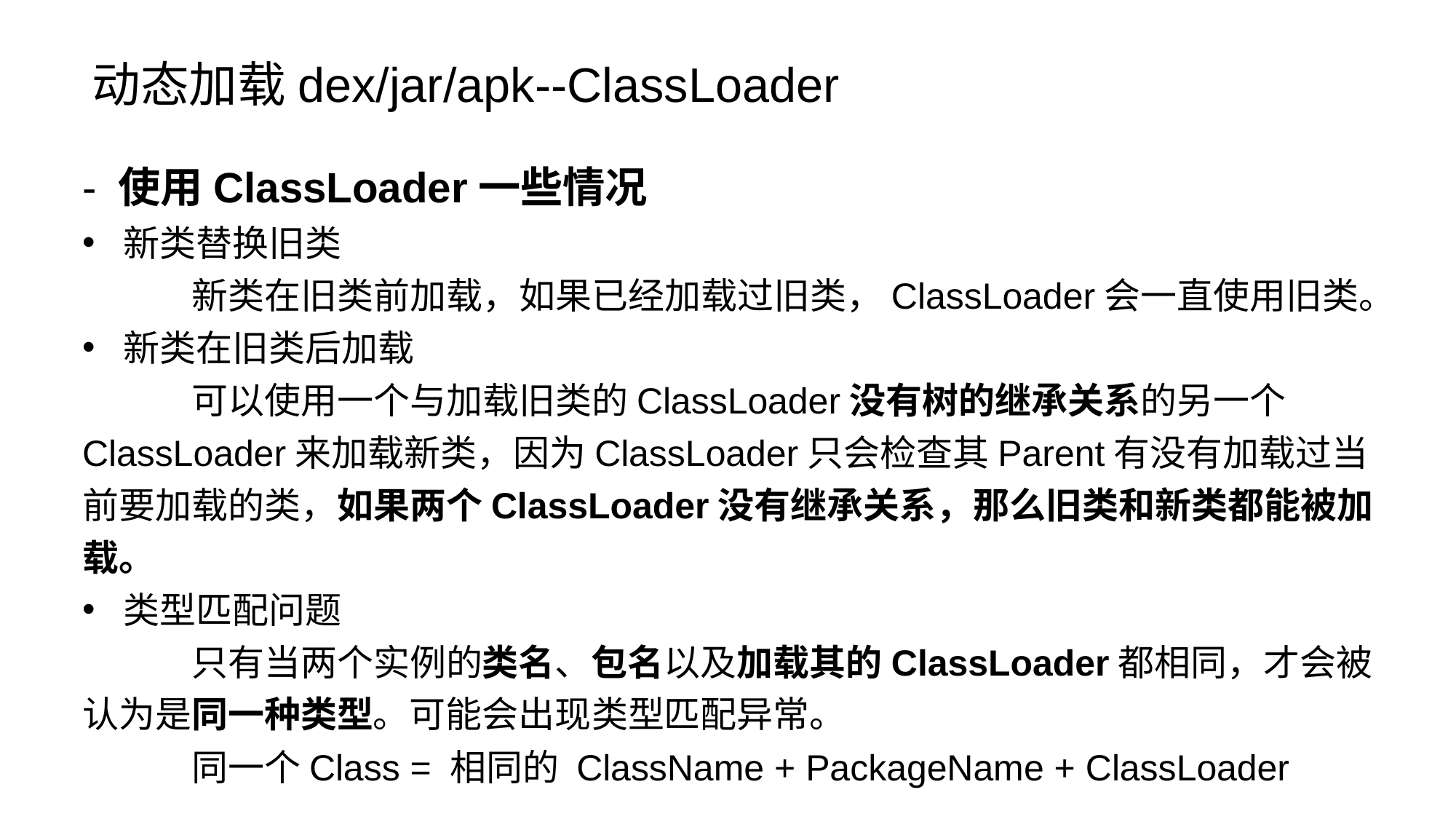

动态加载dex/jar/apk--ClassLoader
- 使用ClassLoader一些情况
新类替换旧类
	新类在旧类前加载，如果已经加载过旧类，ClassLoader会一直使用旧类。
新类在旧类后加载
	可以使用一个与加载旧类的ClassLoader没有树的继承关系的另一个ClassLoader来加载新类，因为ClassLoader只会检查其Parent有没有加载过当前要加载的类，如果两个ClassLoader没有继承关系，那么旧类和新类都能被加载。
类型匹配问题
	只有当两个实例的类名、包名以及加载其的ClassLoader都相同，才会被认为是同一种类型。可能会出现类型匹配异常。
	同一个Class = 相同的 ClassName + PackageName + ClassLoader